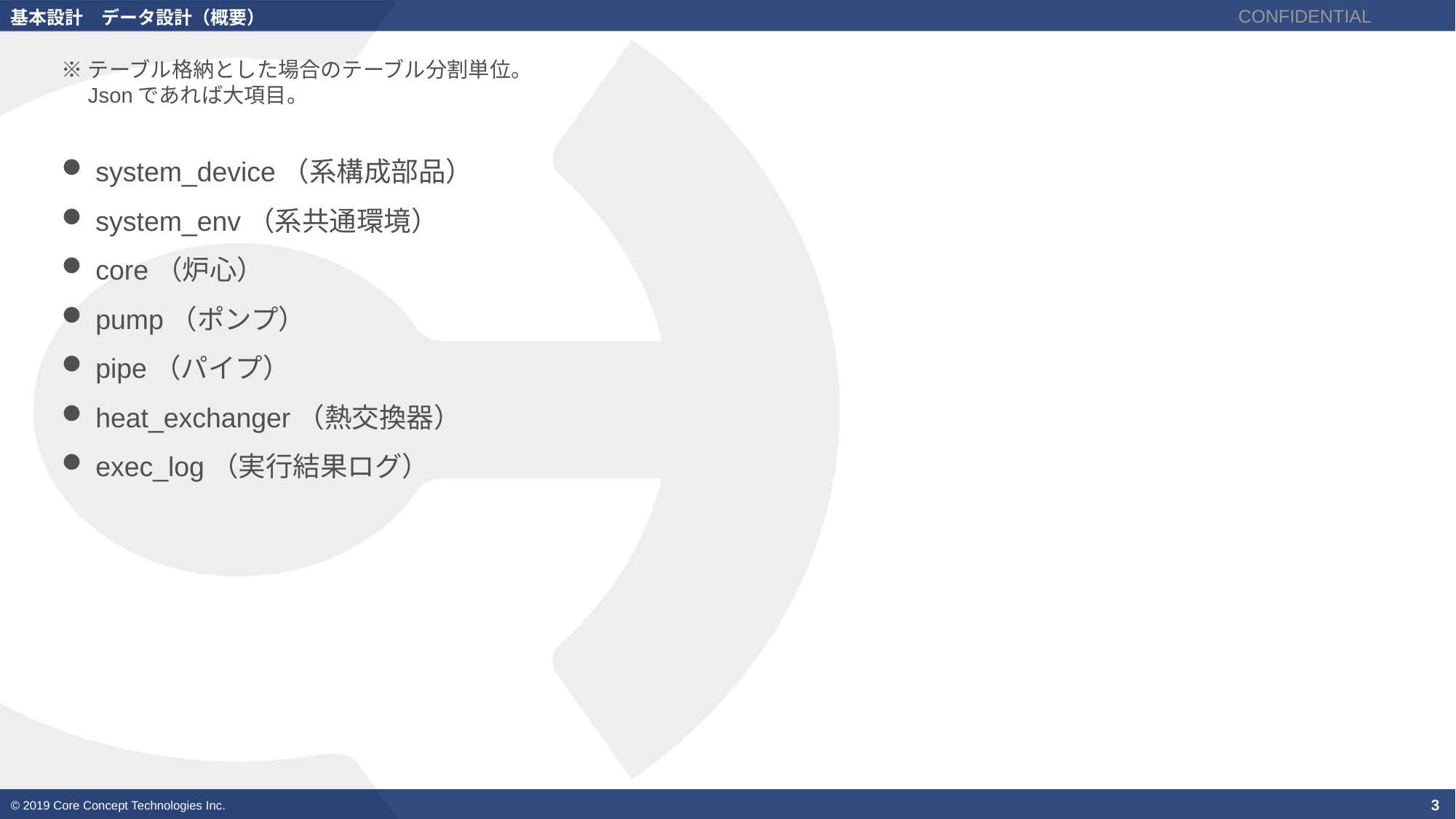

CONFIDENTIAL
基本設計　データ設計（概要）
※テーブル格納とした場合のテーブル分割単位。
　Jsonであれば大項目。
system_device（系構成部品）
system_env（系共通環境）
core（炉心）
pump（ポンプ）
pipe（パイプ）
heat_exchanger（熱交換器）
exec_log（実行結果ログ）

3